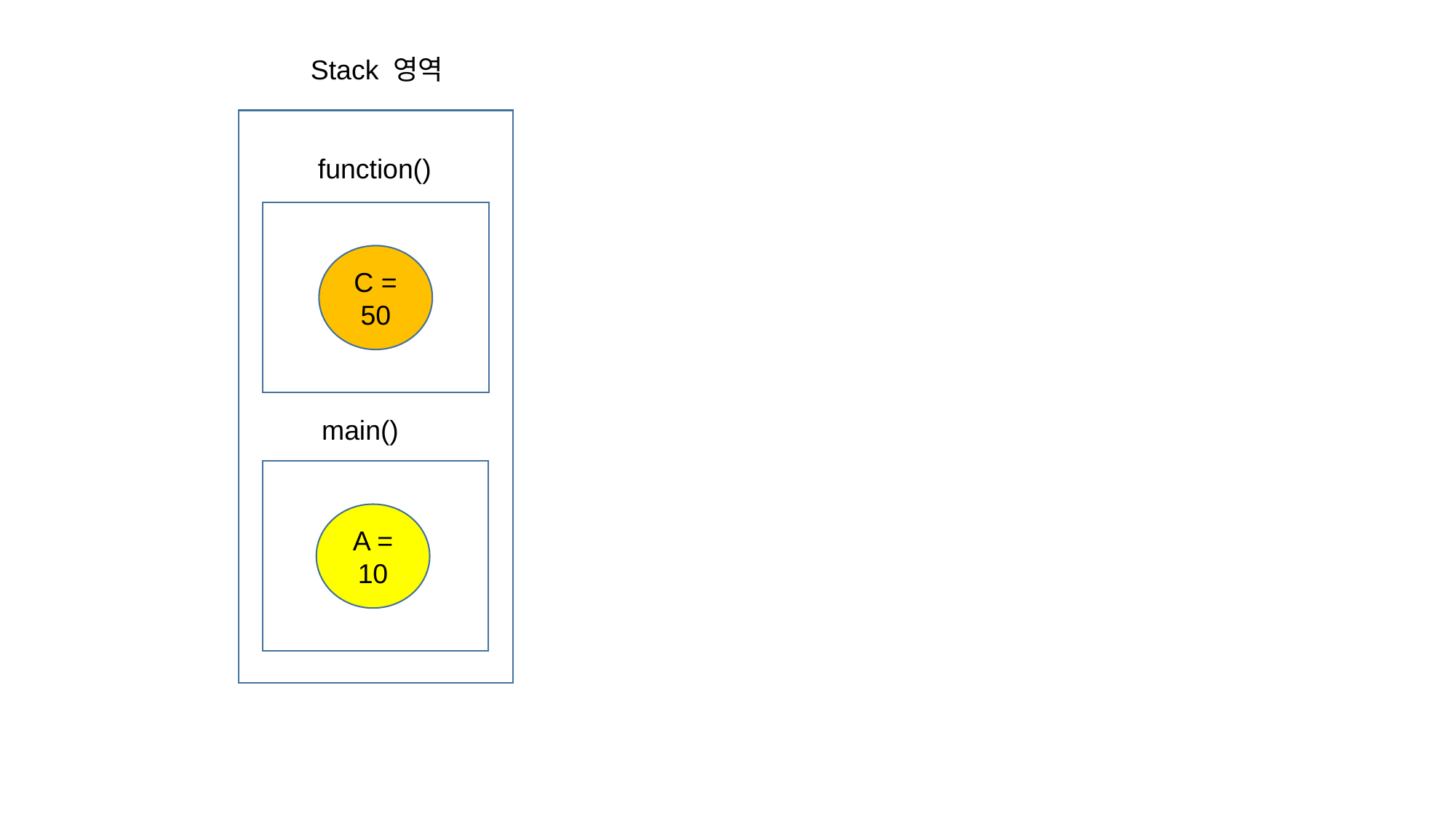

Stack 영역

function()
C = 50
main()
A = 10